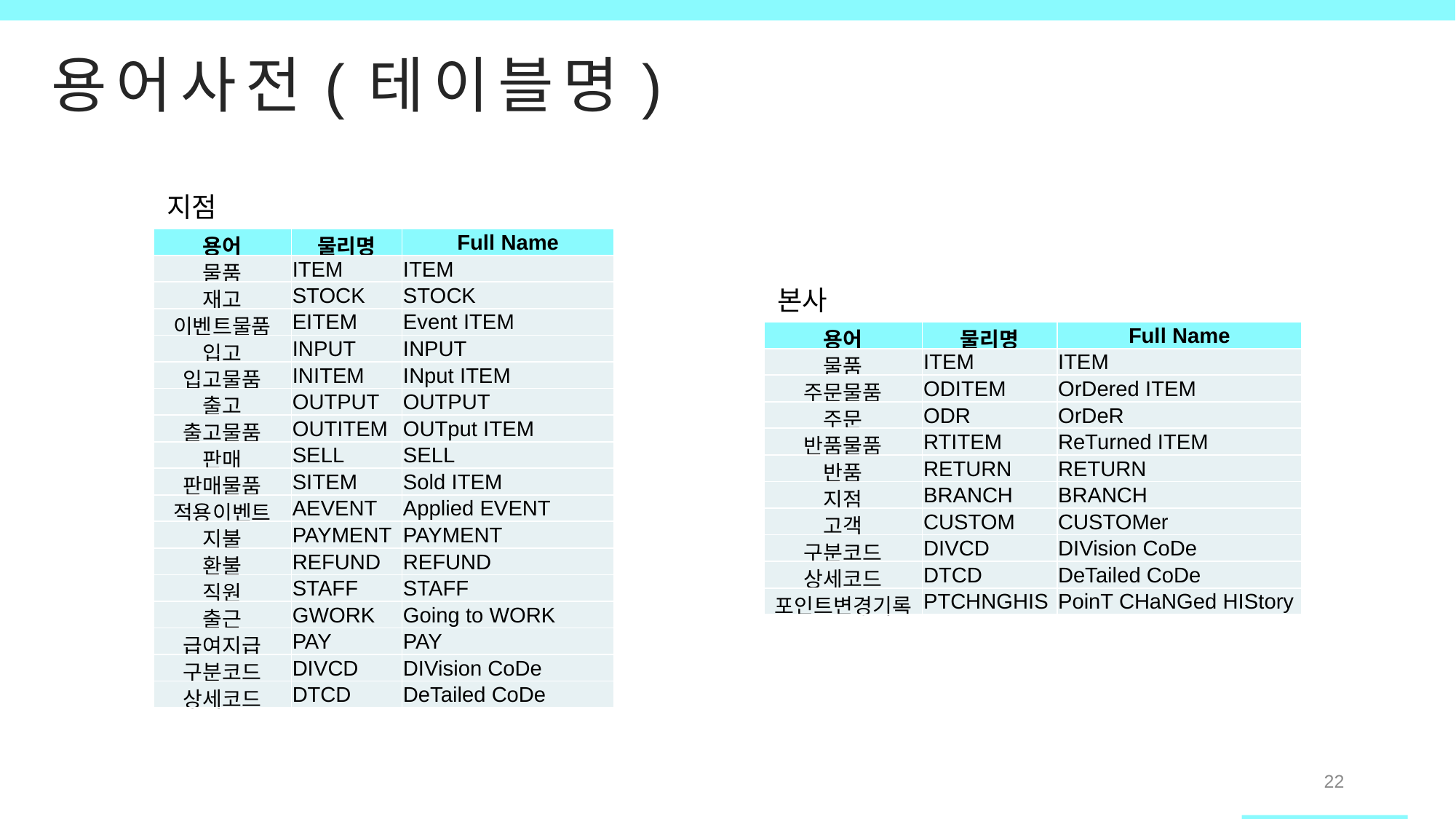

용어사전(테이블명)
지점
| 용어 | 물리명 | Full Name |
| --- | --- | --- |
| 물품 | ITEM | ITEM |
| 재고 | STOCK | STOCK |
| 이벤트물품 | EITEM | Event ITEM |
| 입고 | INPUT | INPUT |
| 입고물품 | INITEM | INput ITEM |
| 출고 | OUTPUT | OUTPUT |
| 출고물품 | OUTITEM | OUTput ITEM |
| 판매 | SELL | SELL |
| 판매물품 | SITEM | Sold ITEM |
| 적용이벤트 | AEVENT | Applied EVENT |
| 지불 | PAYMENT | PAYMENT |
| 환불 | REFUND | REFUND |
| 직원 | STAFF | STAFF |
| 출근 | GWORK | Going to WORK |
| 급여지급 | PAY | PAY |
| 구분코드 | DIVCD | DIVision CoDe |
| 상세코드 | DTCD | DeTailed CoDe |
본사
| 용어 | 물리명 | Full Name |
| --- | --- | --- |
| 물품 | ITEM | ITEM |
| 주문물품 | ODITEM | OrDered ITEM |
| 주문 | ODR | OrDeR |
| 반품물품 | RTITEM | ReTurned ITEM |
| 반품 | RETURN | RETURN |
| 지점 | BRANCH | BRANCH |
| 고객 | CUSTOM | CUSTOMer |
| 구분코드 | DIVCD | DIVision CoDe |
| 상세코드 | DTCD | DeTailed CoDe |
| 포인트변경기록 | PTCHNGHIS | PoinT CHaNGed HIStory |
22